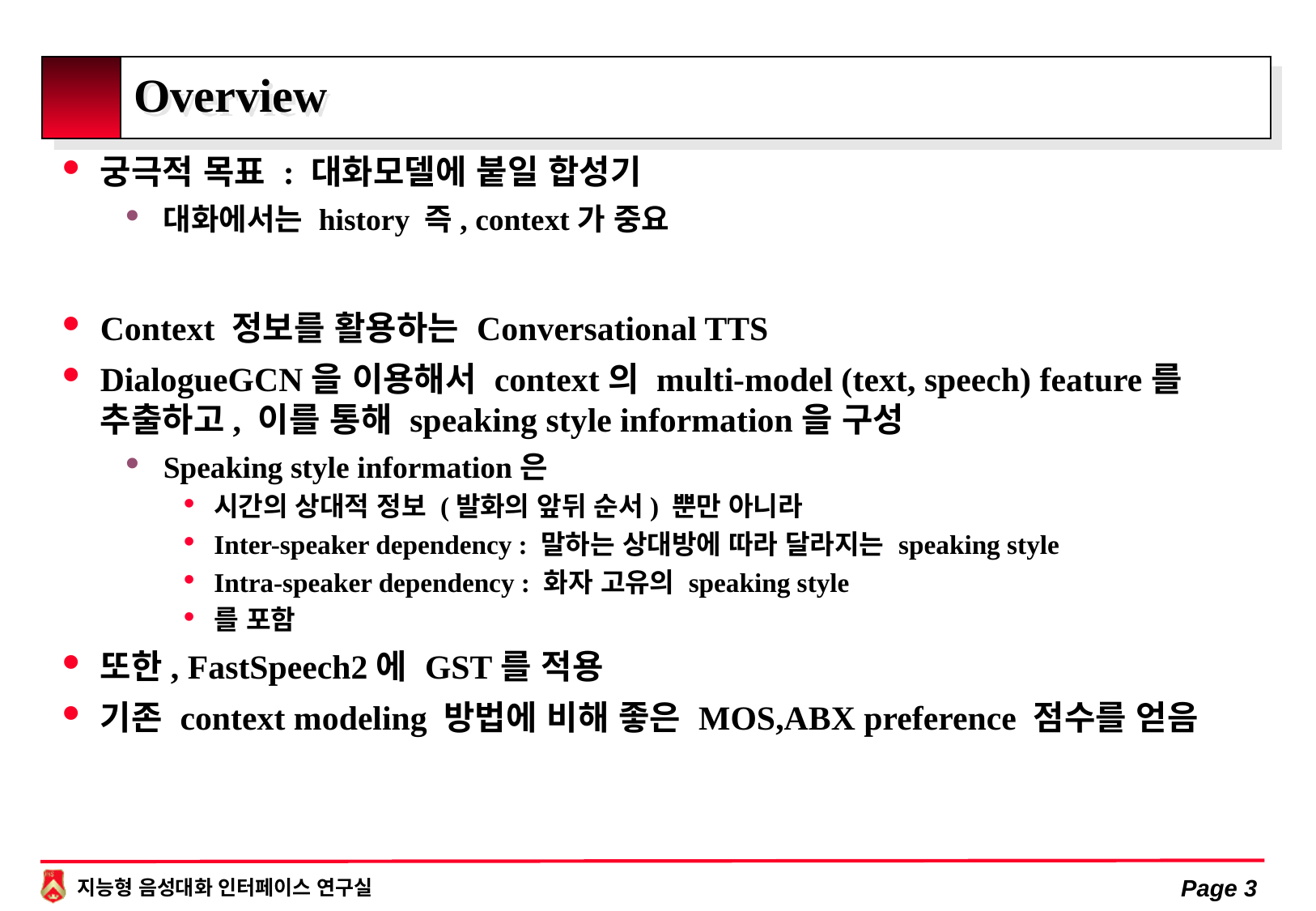

# Overview
궁극적 목표 : 대화모델에 붙일 합성기
대화에서는 history 즉, context가 중요

Context 정보를 활용하는 Conversational TTS
DialogueGCN을 이용해서 context의 multi-model (text, speech) feature를 추출하고, 이를 통해 speaking style information을 구성
Speaking style information은
시간의 상대적 정보 (발화의 앞뒤 순서) 뿐만 아니라
Inter-speaker dependency : 말하는 상대방에 따라 달라지는 speaking style
Intra-speaker dependency : 화자 고유의 speaking style
를 포함
또한, FastSpeech2에 GST를 적용
기존 context modeling 방법에 비해 좋은 MOS,ABX preference 점수를 얻음
Page 3